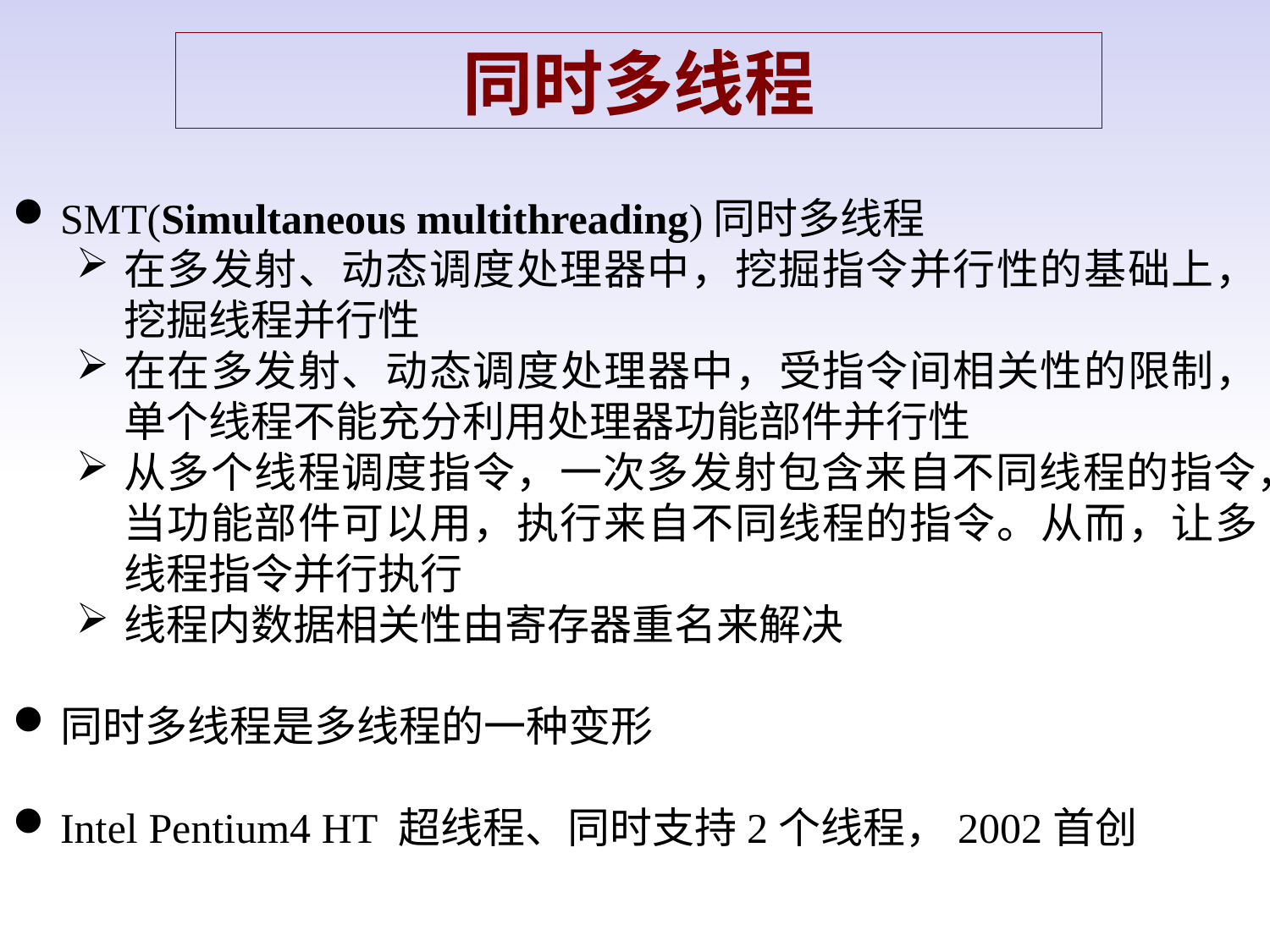

同时多线程
SMT(Simultaneous multithreading)同时多线程
在多发射、动态调度处理器中，挖掘指令并行性的基础上，挖掘线程并行性
在在多发射、动态调度处理器中，受指令间相关性的限制，单个线程不能充分利用处理器功能部件并行性
从多个线程调度指令，一次多发射包含来自不同线程的指令，当功能部件可以用，执行来自不同线程的指令。从而，让多线程指令并行执行
线程内数据相关性由寄存器重名来解决

同时多线程是多线程的一种变形

Intel Pentium4 HT 超线程、同时支持2个线程，2002首创